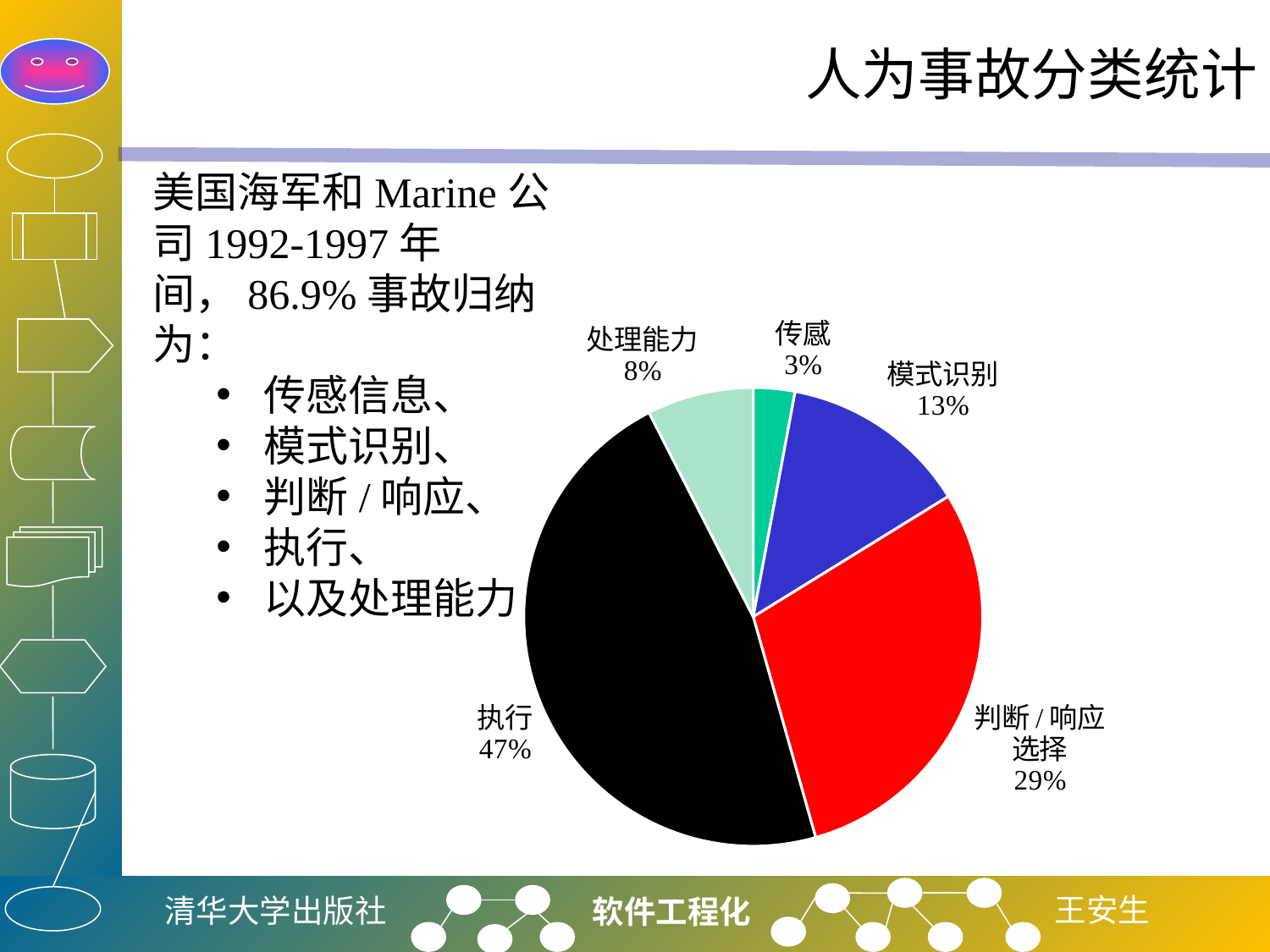

# 人为事故分类统计
美国海军和Marine公司1992-1997年间，86.9%事故归纳为：
传感信息、
模式识别、
判断/响应、
执行、
以及处理能力

### Chart

| Category | 销售额 |
|---|---|
| 传感 | 2.84 |
| 模式识别 | 12.87 |
| 判断/响应选择 | 28.54 |
| 执行 | 45.48 |
| 处理能力 | 7.28 |